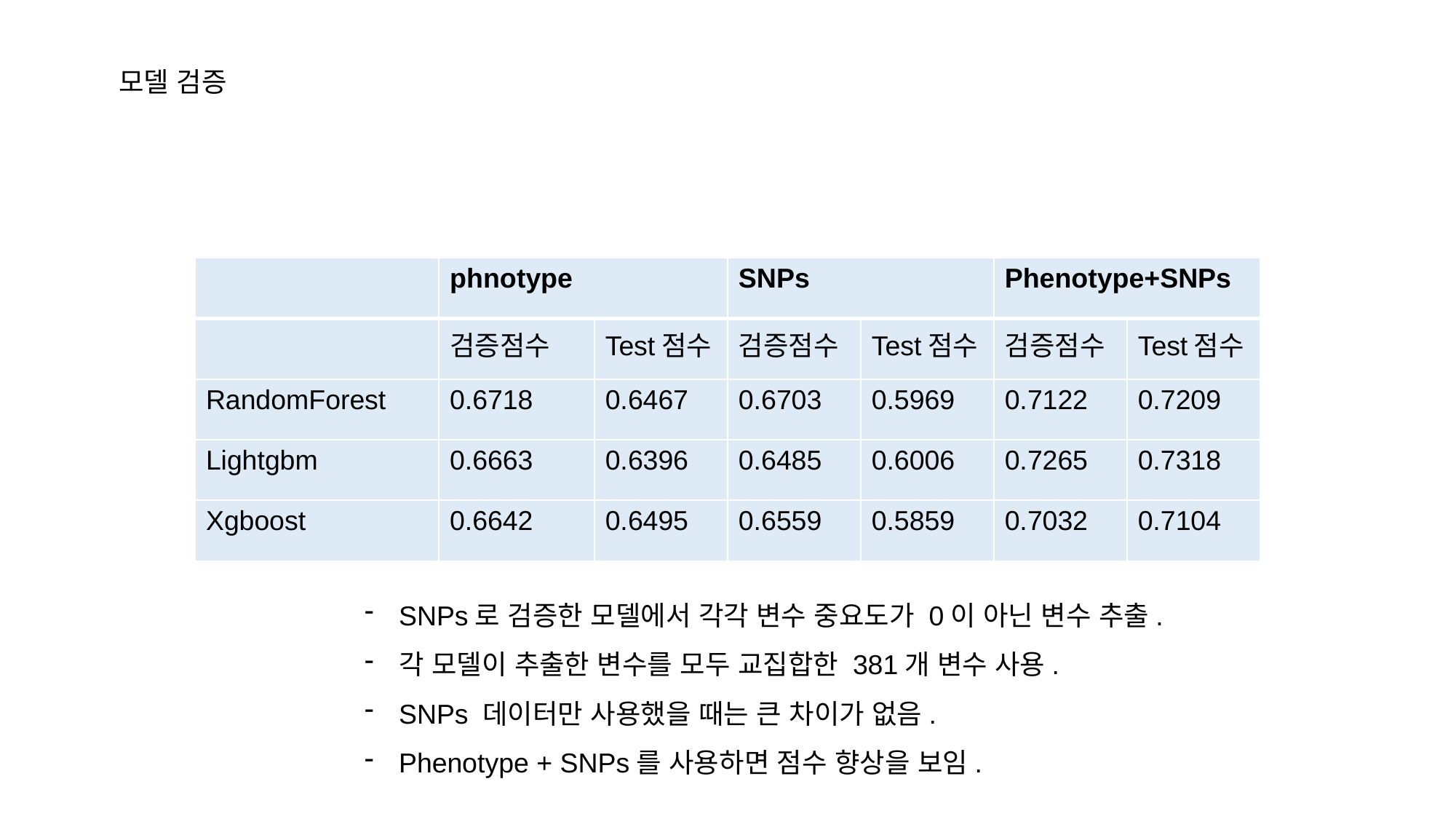

모델 검증
|  | phnotype |  | SNPs |  | Phenotype+SNPs |  |
| --- | --- | --- | --- | --- | --- | --- |
|  | 검증점수 | Test점수 | 검증점수 | Test점수 | 검증점수 | Test점수 |
| RandomForest | 0.6718 | 0.6467 | 0.6703 | 0.5969 | 0.7122 | 0.7209 |
| Lightgbm | 0.6663 | 0.6396 | 0.6485 | 0.6006 | 0.7265 | 0.7318 |
| Xgboost | 0.6642 | 0.6495 | 0.6559 | 0.5859 | 0.7032 | 0.7104 |
SNPs로 검증한 모델에서 각각 변수 중요도가 0이 아닌 변수 추출.
각 모델이 추출한 변수를 모두 교집합한 381개 변수 사용.
SNPs 데이터만 사용했을 때는 큰 차이가 없음.
Phenotype + SNPs를 사용하면 점수 향상을 보임.